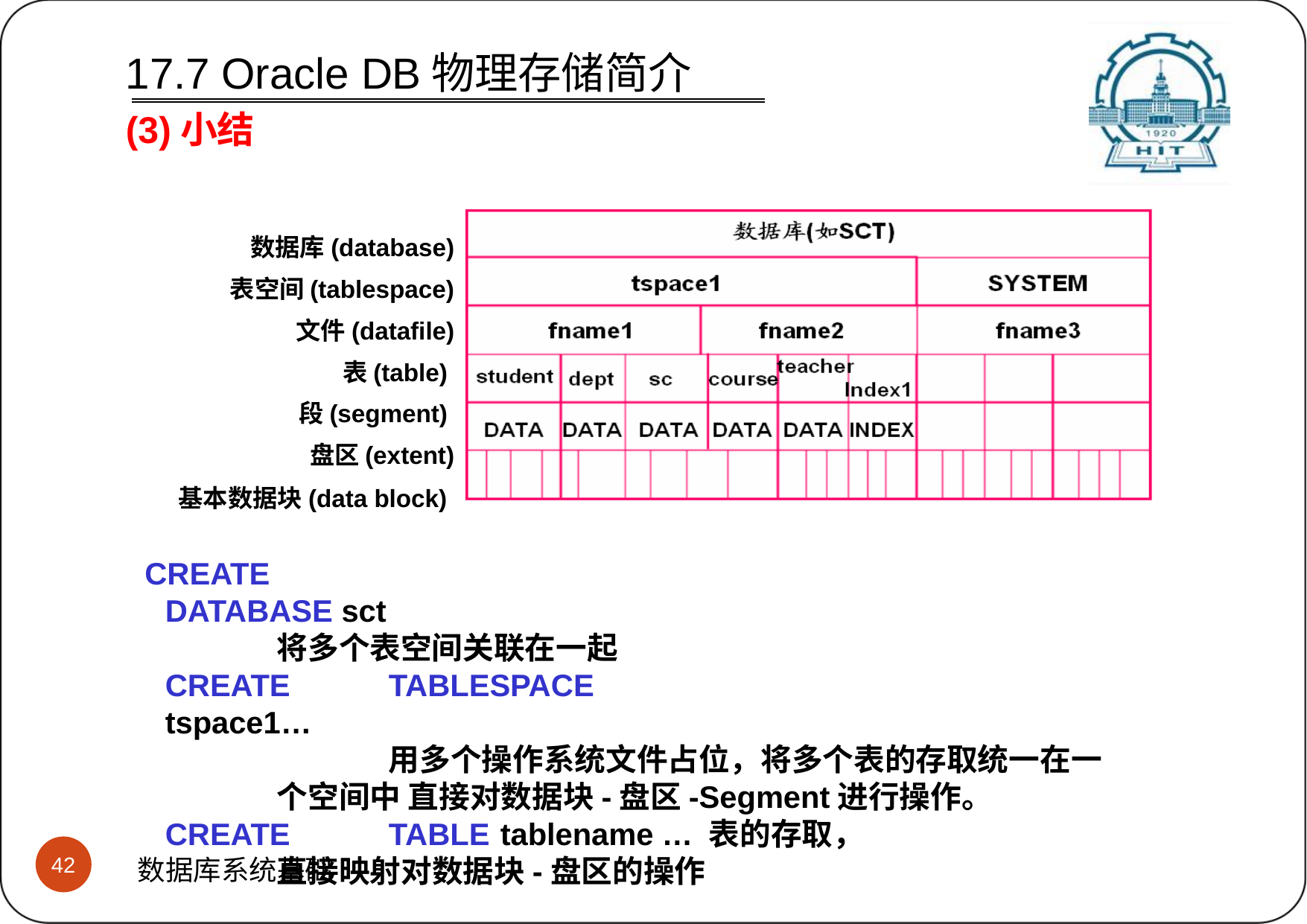

# 17.7 Oracle DB物理存储简介 (3)小结

数据库(database) 表空间(tablespace) 文件(datafile)
表(table)
段(segment)
盘区(extent)
     基本数据块(data block)

CREATE	DATABASE sct
将多个表空间关联在一起 CREATE	TABLESPACE	tspace1…
用多个操作系统文件占位，将多个表的存取统一在一个空间中 直接对数据块-盘区-Segment进行操作。
CREATE	TABLE	tablename … 表的存取，直接映射对数据块-盘区的操作